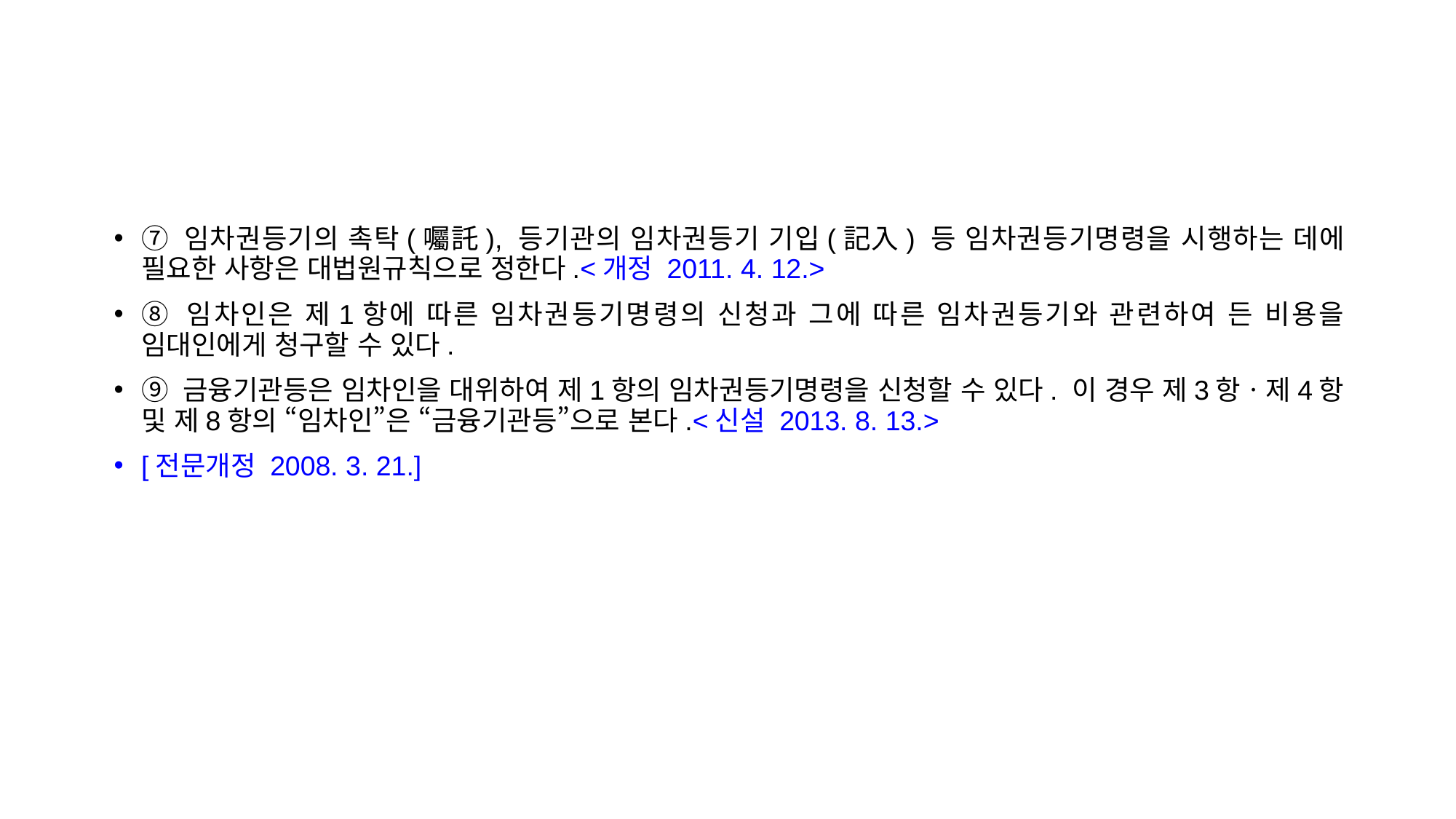

⑦ 임차권등기의 촉탁(囑託), 등기관의 임차권등기 기입(記入) 등 임차권등기명령을 시행하는 데에 필요한 사항은 대법원규칙으로 정한다.<개정 2011. 4. 12.>
⑧ 임차인은 제1항에 따른 임차권등기명령의 신청과 그에 따른 임차권등기와 관련하여 든 비용을 임대인에게 청구할 수 있다.
⑨ 금융기관등은 임차인을 대위하여 제1항의 임차권등기명령을 신청할 수 있다. 이 경우 제3항ㆍ제4항 및 제8항의 “임차인”은 “금융기관등”으로 본다.<신설 2013. 8. 13.>
[전문개정 2008. 3. 21.]